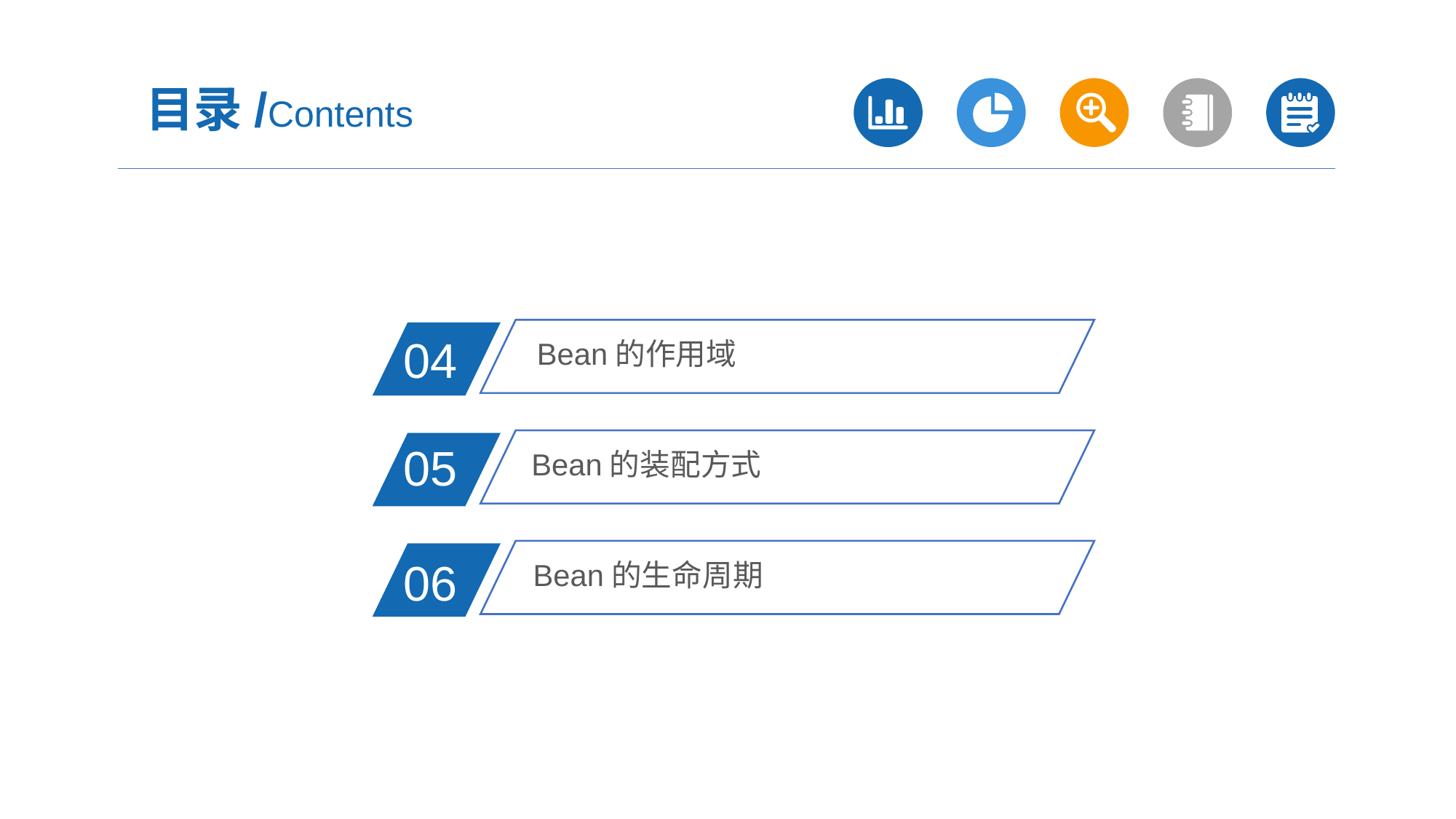

目录/Contents

Bean的作用域

04

Bean的装配方式
05

Bean的生命周期

06